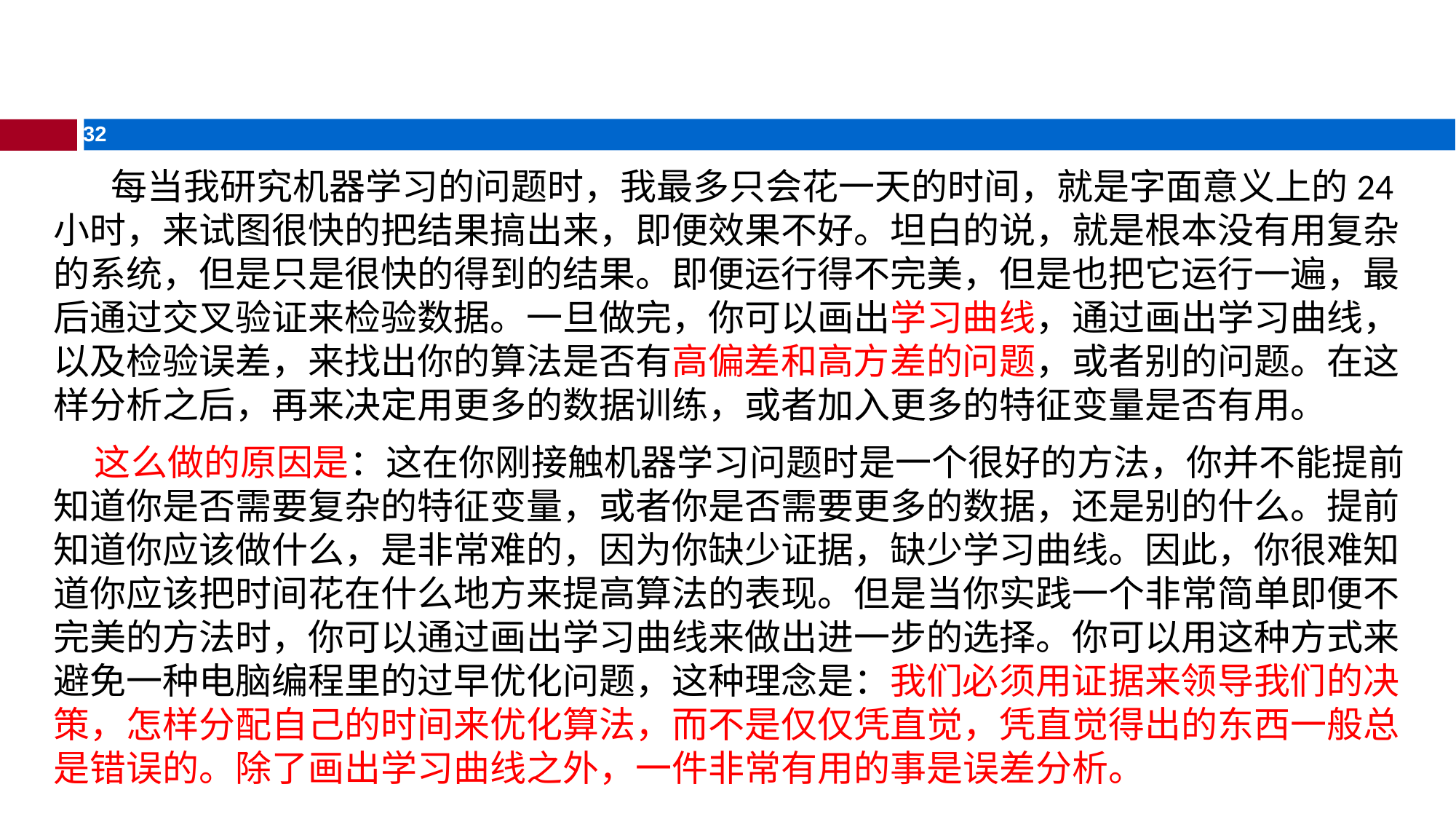

每当我研究机器学习的问题时，我最多只会花一天的时间，就是字面意义上的24小时，来试图很快的把结果搞出来，即便效果不好。坦白的说，就是根本没有用复杂的系统，但是只是很快的得到的结果。即便运行得不完美，但是也把它运行一遍，最后通过交叉验证来检验数据。一旦做完，你可以画出学习曲线，通过画出学习曲线，以及检验误差，来找出你的算法是否有高偏差和高方差的问题，或者别的问题。在这样分析之后，再来决定用更多的数据训练，或者加入更多的特征变量是否有用。
    这么做的原因是：这在你刚接触机器学习问题时是一个很好的方法，你并不能提前知道你是否需要复杂的特征变量，或者你是否需要更多的数据，还是别的什么。提前知道你应该做什么，是非常难的，因为你缺少证据，缺少学习曲线。因此，你很难知道你应该把时间花在什么地方来提高算法的表现。但是当你实践一个非常简单即便不完美的方法时，你可以通过画出学习曲线来做出进一步的选择。你可以用这种方式来避免一种电脑编程里的过早优化问题，这种理念是：我们必须用证据来领导我们的决策，怎样分配自己的时间来优化算法，而不是仅仅凭直觉，凭直觉得出的东西一般总是错误的。除了画出学习曲线之外，一件非常有用的事是误差分析。